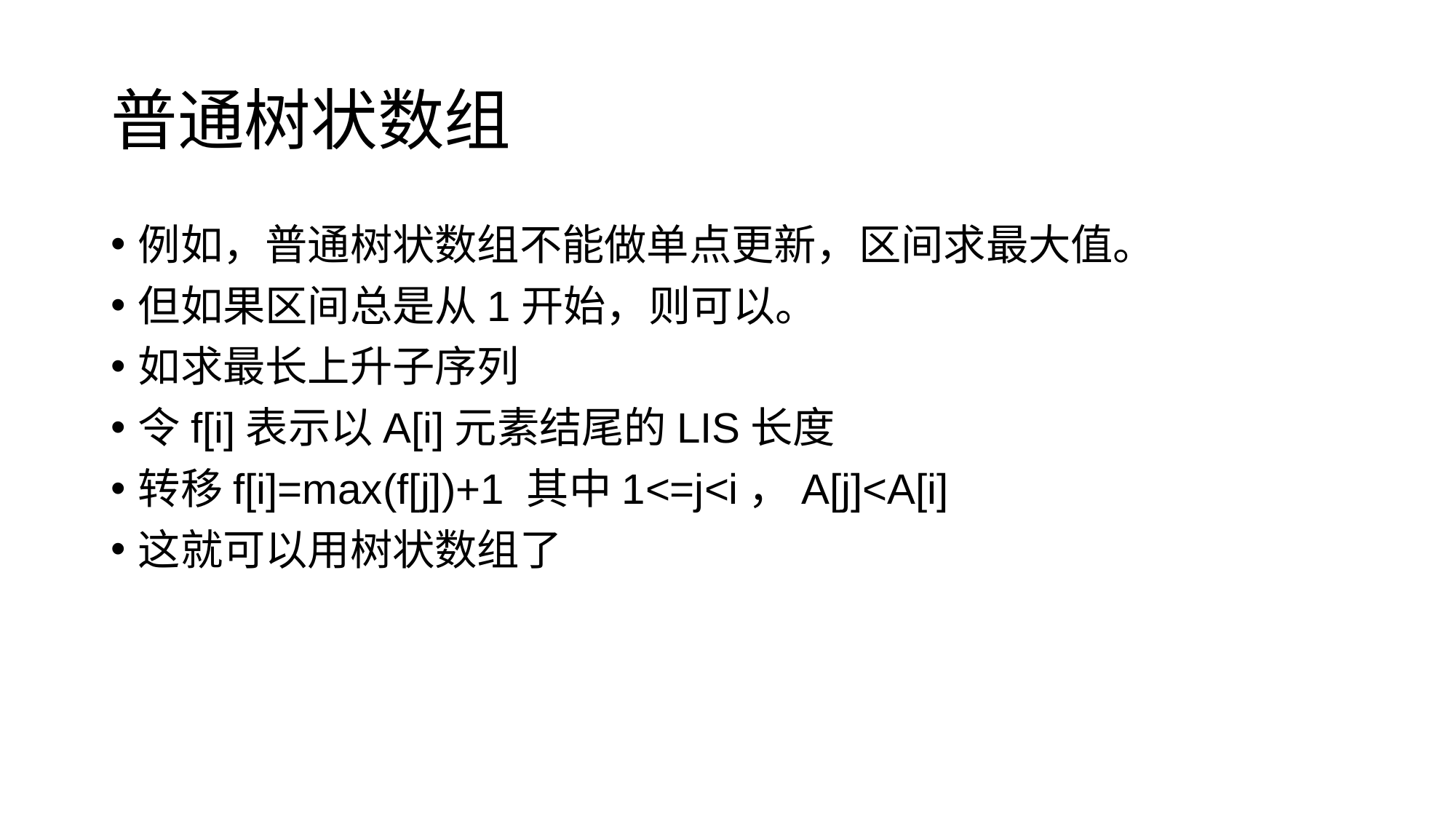

# 普通树状数组
例如，普通树状数组不能做单点更新，区间求最大值。
但如果区间总是从1开始，则可以。
如求最长上升子序列
令f[i]表示以A[i]元素结尾的LIS长度
转移f[i]=max(f[j])+1 其中1<=j<i，A[j]<A[i]
这就可以用树状数组了